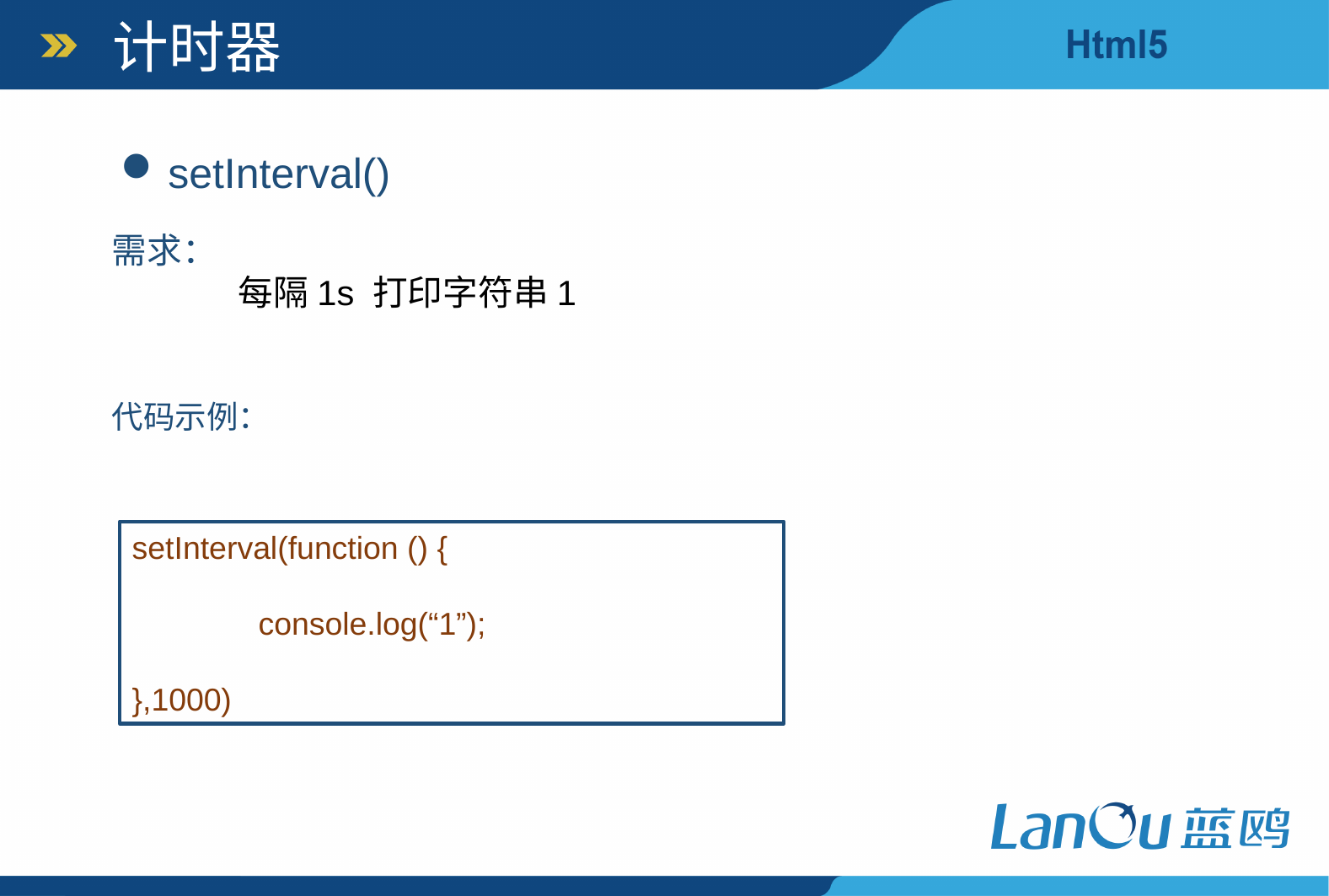

计时器

setInterval()

需求：
	每隔1s 打印字符串1

代码示例：

setInterval(function () {

	console.log(“1”);

},1000)